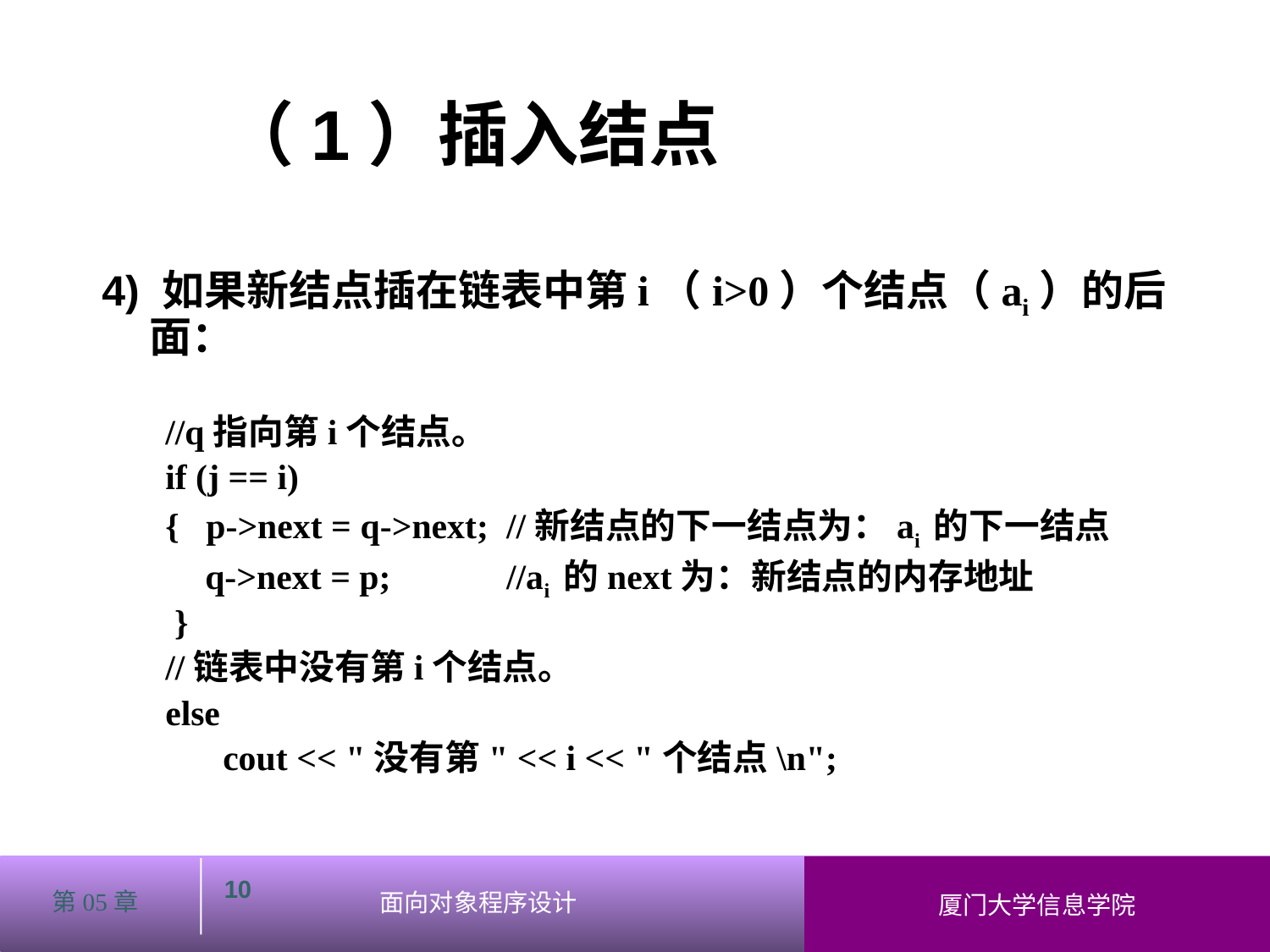

（1）插入结点
# 4) 如果新结点插在链表中第i（i>0）个结点（ai）的后面：

//q指向第i个结点。
if (j == i)
{   p->next = q->next;  //新结点的下一结点为：ai 的下一结点
	q->next = p;             //ai 的next为：新结点的内存地址
 }
//链表中没有第i个结点。
else
	  cout << "没有第" << i << "个结点\n";
10